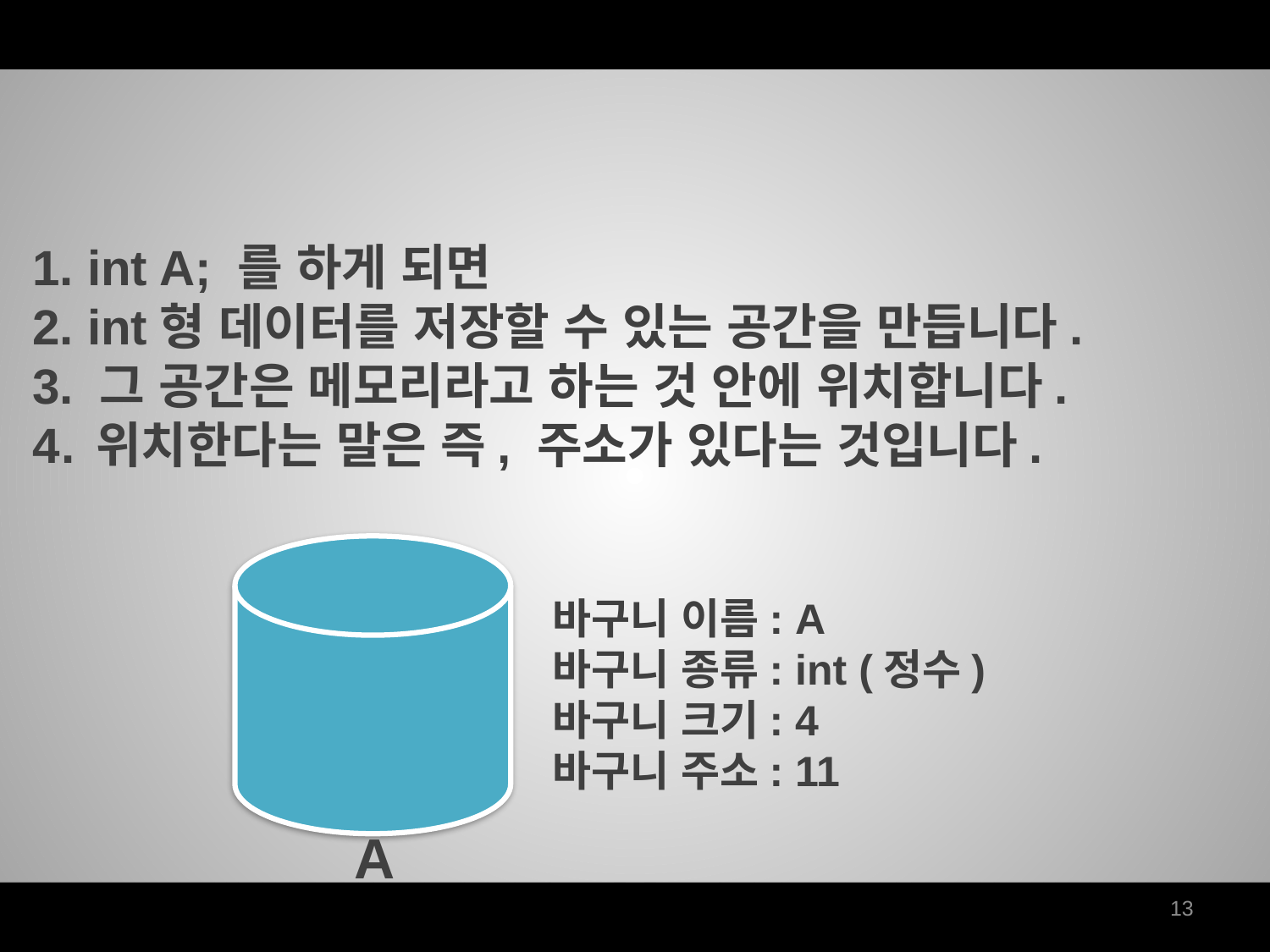

1. int A; 를 하게 되면
2. int형 데이터를 저장할 수 있는 공간을 만듭니다.
3. 그 공간은 메모리라고 하는 것 안에 위치합니다.
위치한다는 말은 즉, 주소가 있다는 것입니다.

바구니 이름: A
바구니 종류: int (정수)
바구니 크기: 4
바구니 주소: 11
A
13